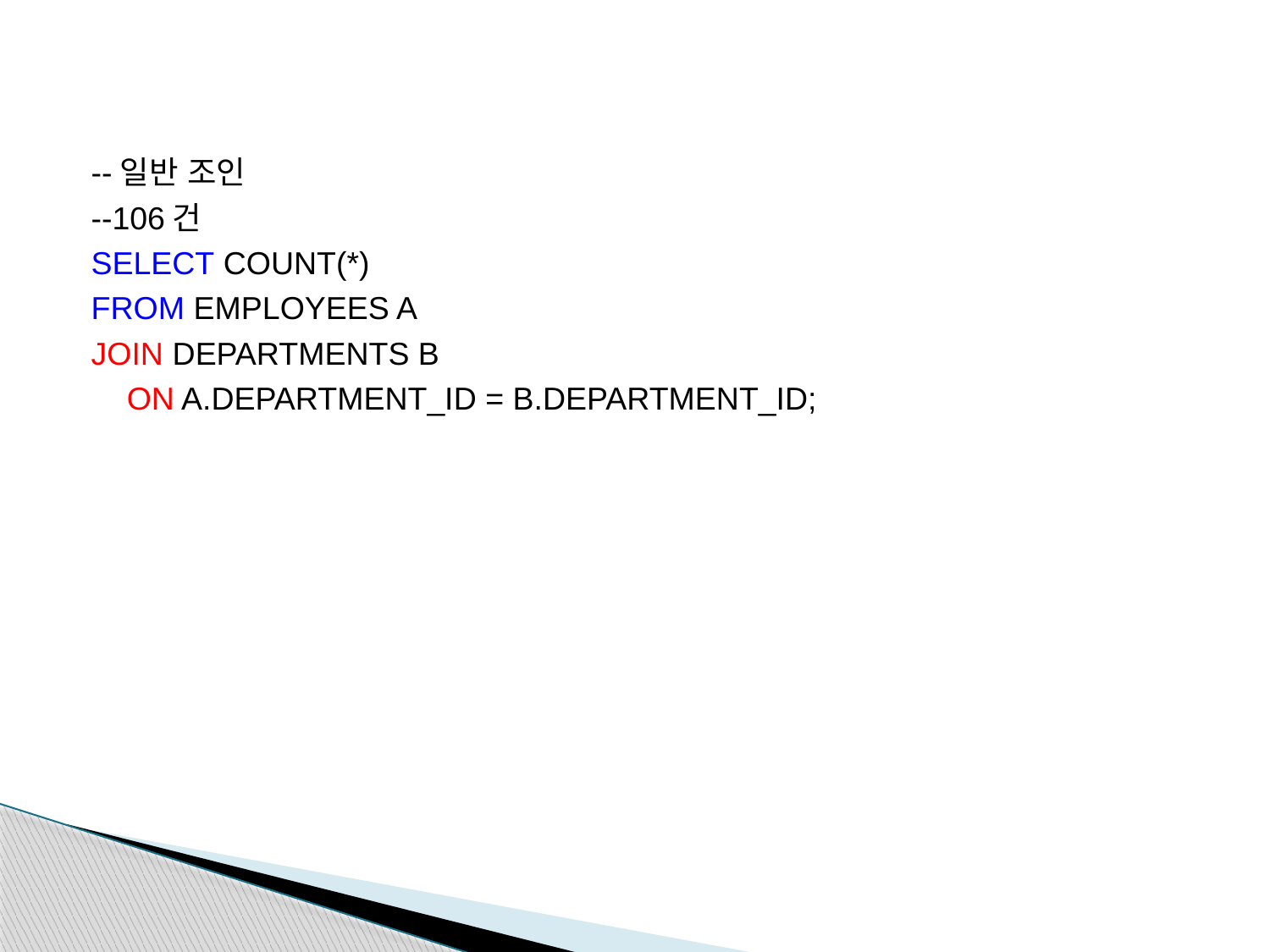

--일반 조인
--106건
SELECT COUNT(*)
FROM EMPLOYEES A
JOIN DEPARTMENTS B
	ON A.DEPARTMENT_ID = B.DEPARTMENT_ID;